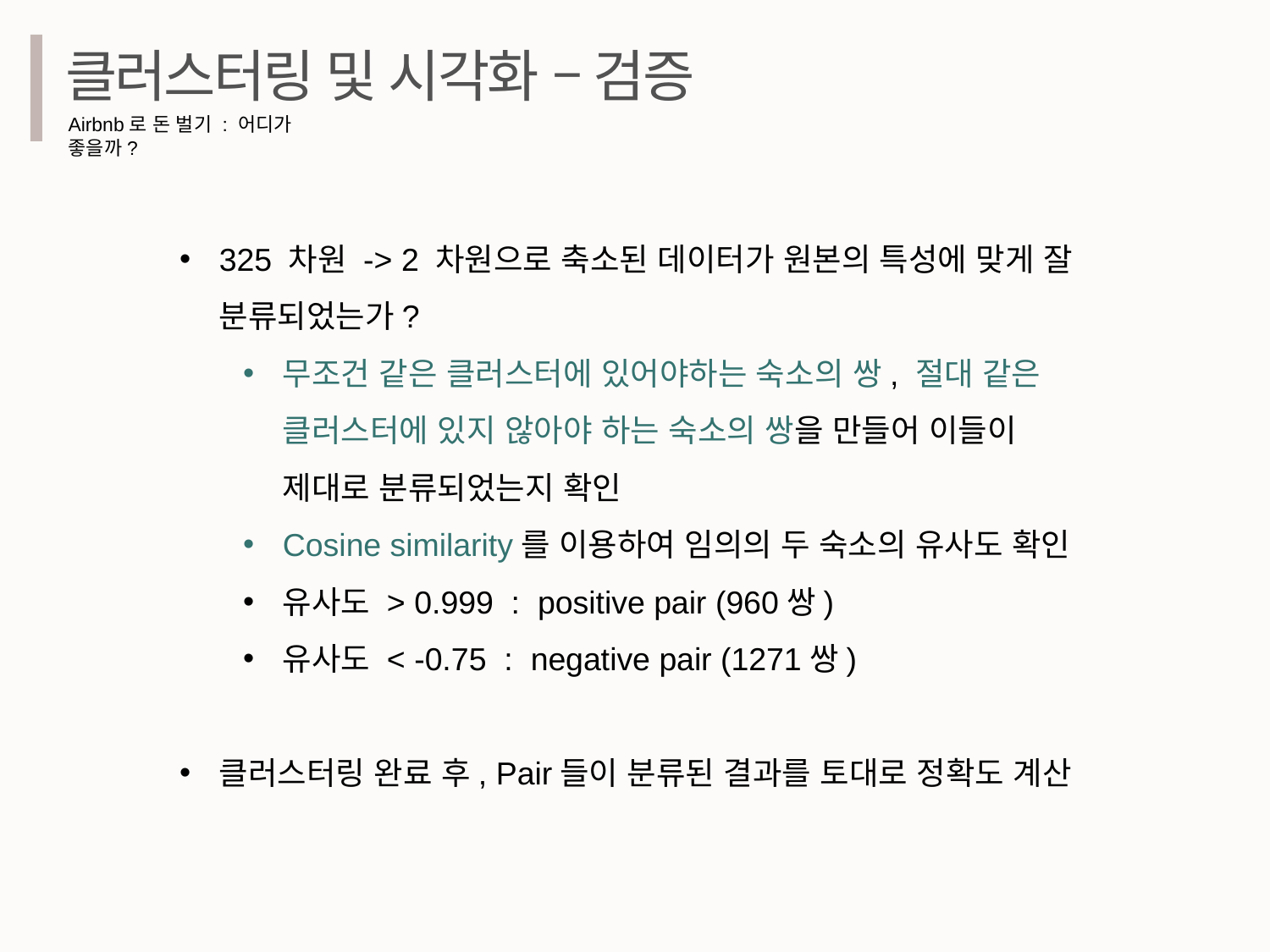

클러스터링 및 시각화 – 검증

Airbnb로 돈 벌기 : 어디가 좋을까?
325 차원 -> 2 차원으로 축소된 데이터가 원본의 특성에 맞게 잘 분류되었는가?
무조건 같은 클러스터에 있어야하는 숙소의 쌍, 절대 같은 클러스터에 있지 않아야 하는 숙소의 쌍을 만들어 이들이 제대로 분류되었는지 확인
Cosine similarity를 이용하여 임의의 두 숙소의 유사도 확인
유사도 > 0.999  :  positive pair (960쌍)
유사도 < -0.75  :  negative pair (1271쌍)

클러스터링 완료 후, Pair들이 분류된 결과를 토대로 정확도 계산